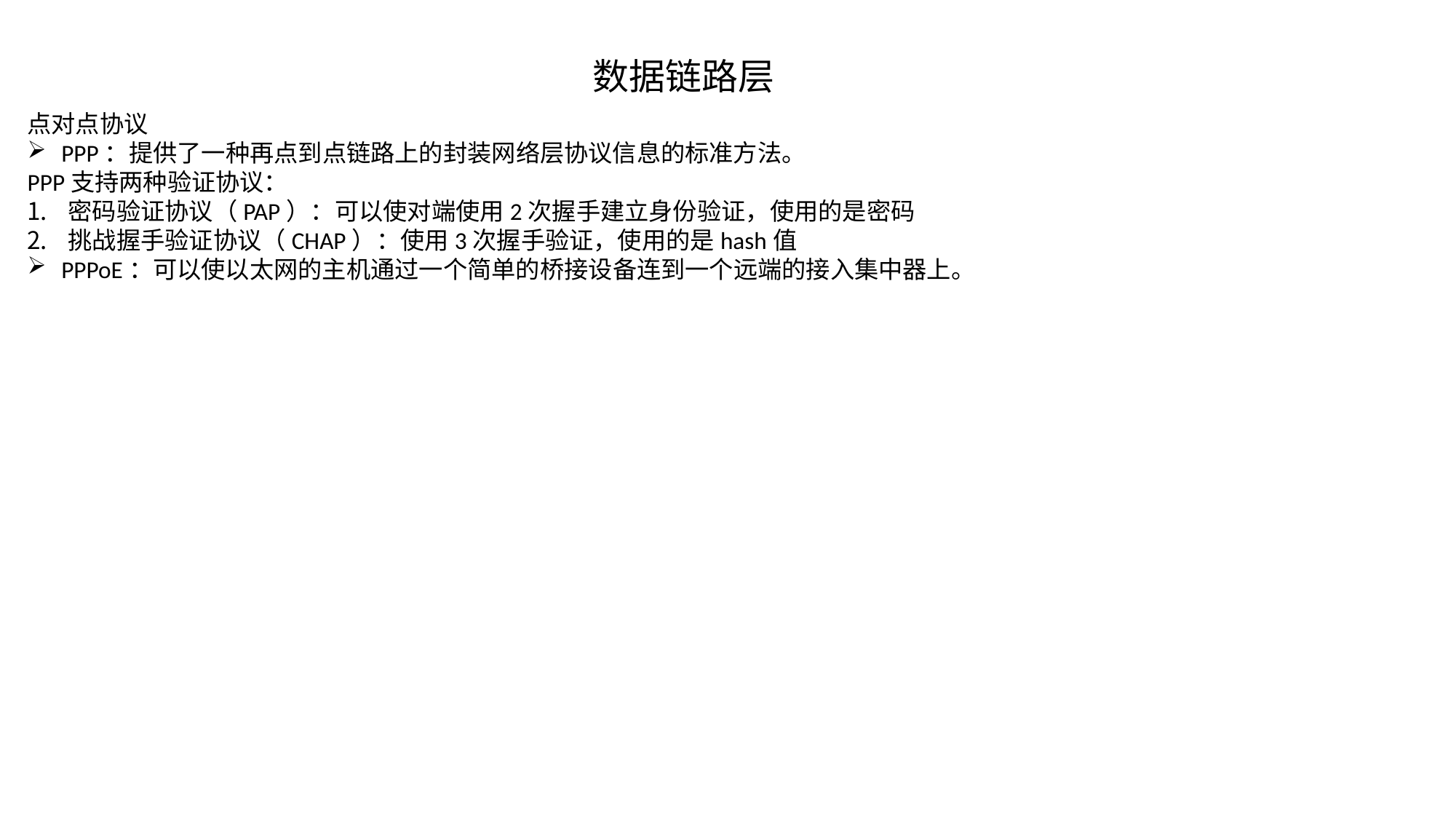

数据链路层
点对点协议
PPP：提供了一种再点到点链路上的封装网络层协议信息的标准方法。
PPP支持两种验证协议：
密码验证协议（PAP）：可以使对端使用2次握手建立身份验证，使用的是密码
挑战握手验证协议（CHAP）：使用3次握手验证，使用的是hash值
PPPoE：可以使以太网的主机通过一个简单的桥接设备连到一个远端的接入集中器上。